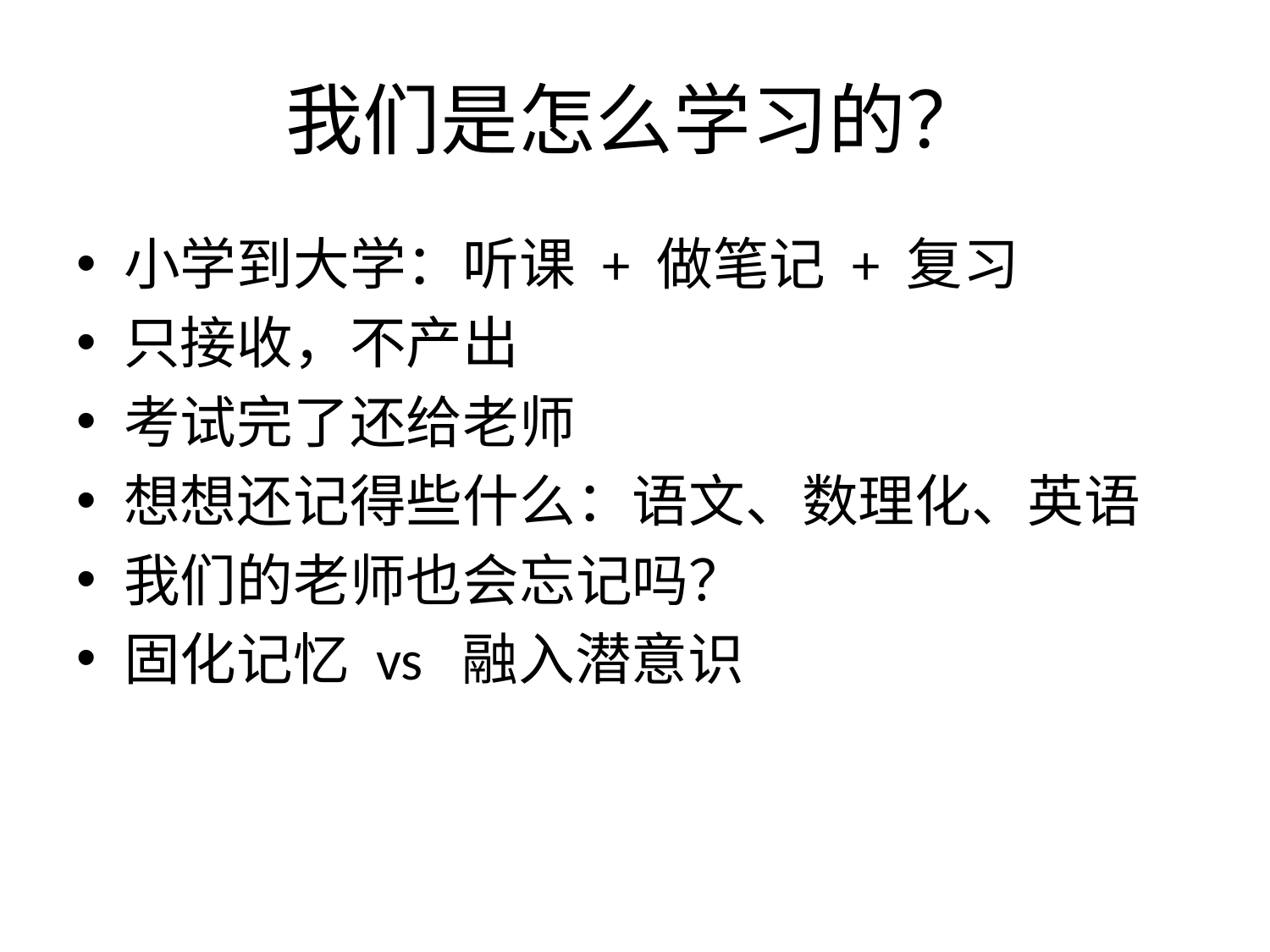

# 我们是怎么学习的？
小学到大学：听课 + 做笔记 + 复习
只接收，不产出
考试完了还给老师
想想还记得些什么：语文、数理化、英语
我们的老师也会忘记吗？
固化记忆 vs  融入潜意识